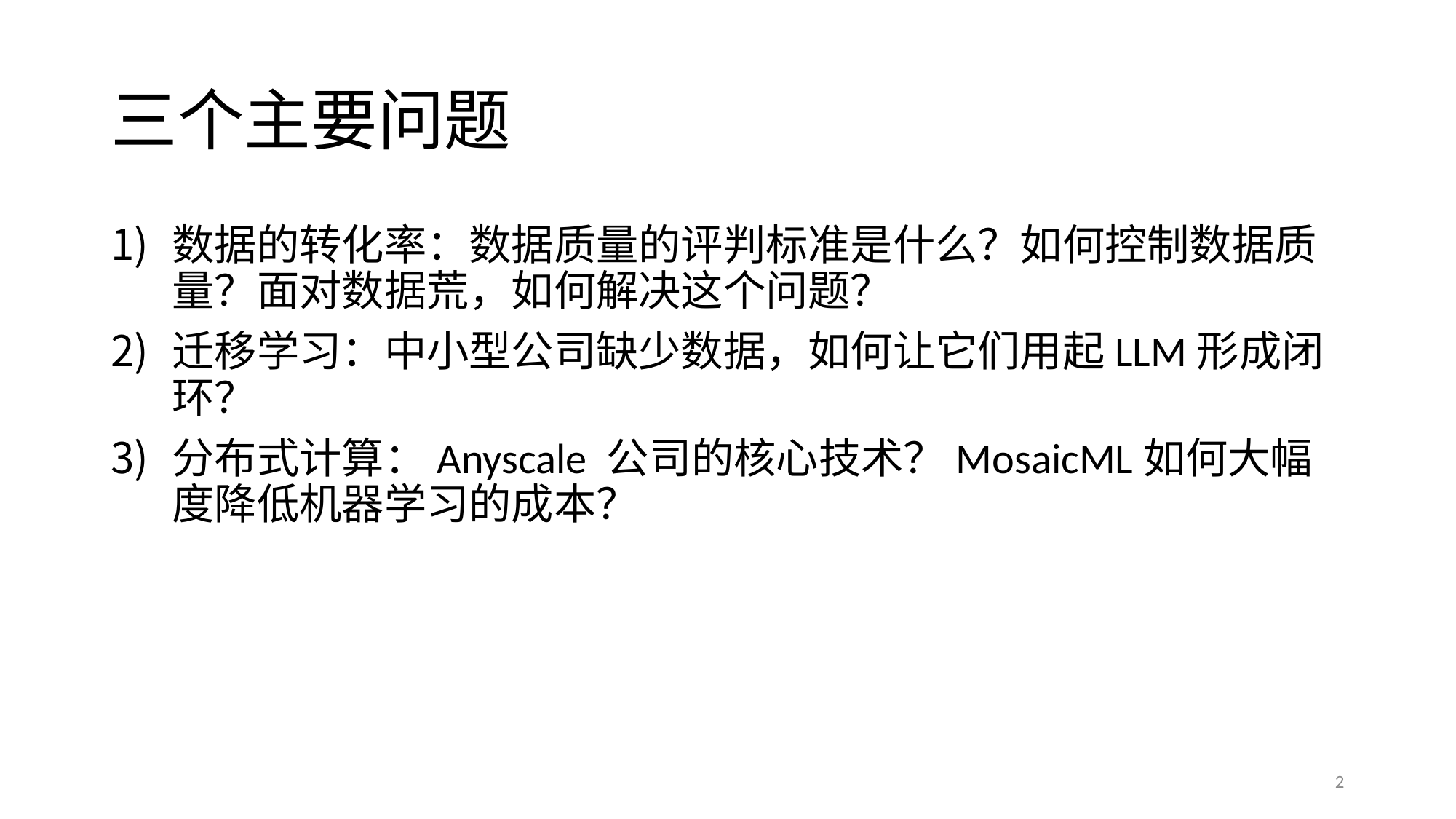

# 三个主要问题
数据的转化率：数据质量的评判标准是什么？如何控制数据质量？面对数据荒，如何解决这个问题？
迁移学习：中小型公司缺少数据，如何让它们用起LLM形成闭环？
分布式计算：Anyscale 公司的核心技术？MosaicML如何大幅度降低机器学习的成本？
2